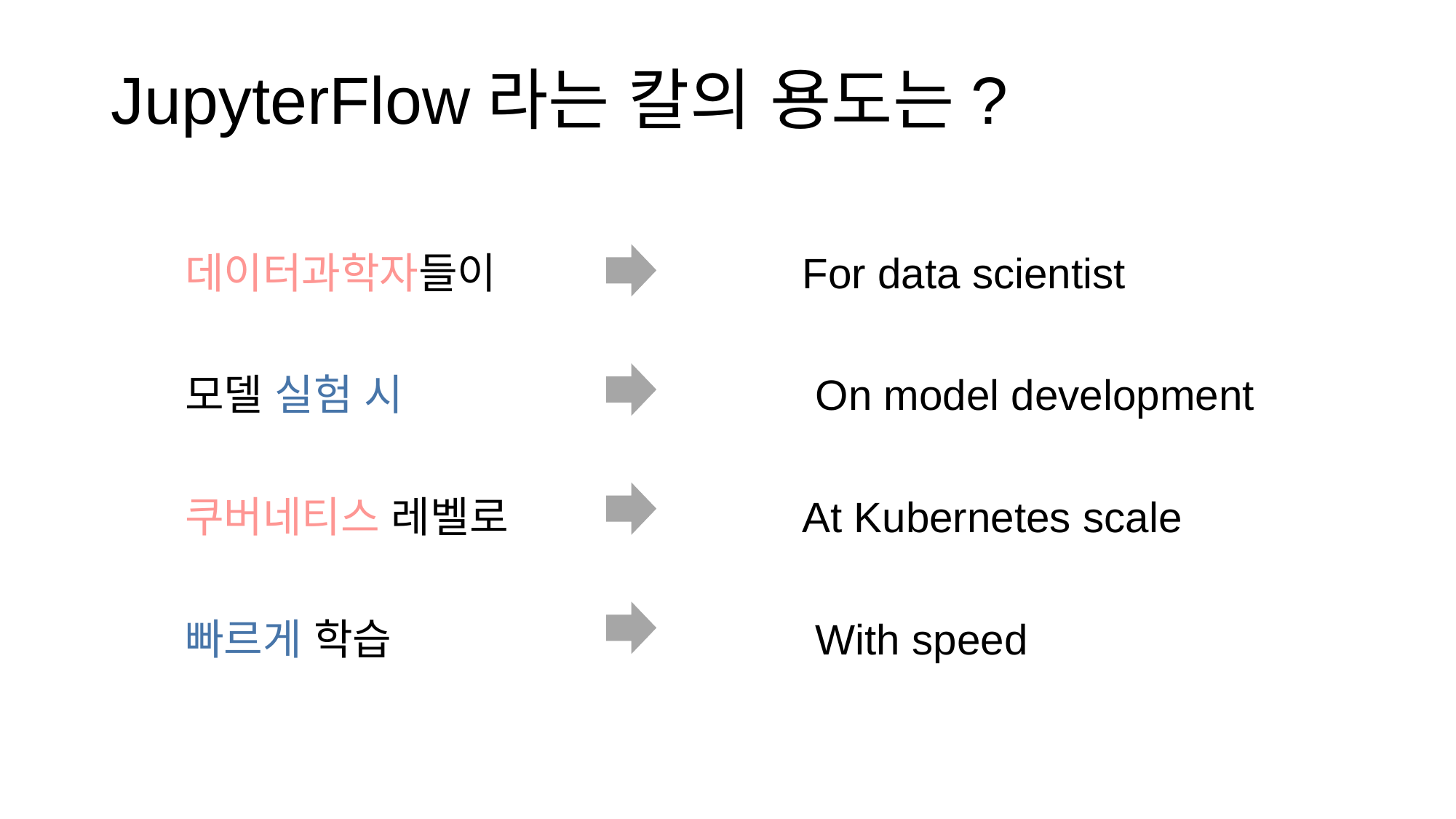

# JupyterFlow라는 칼의 용도는?

데이터과학자들이                         For data scientist

모델 실험 시                                  On model development

쿠버네티스 레벨로                        At Kubernetes scale

빠르게 학습                                   With speed